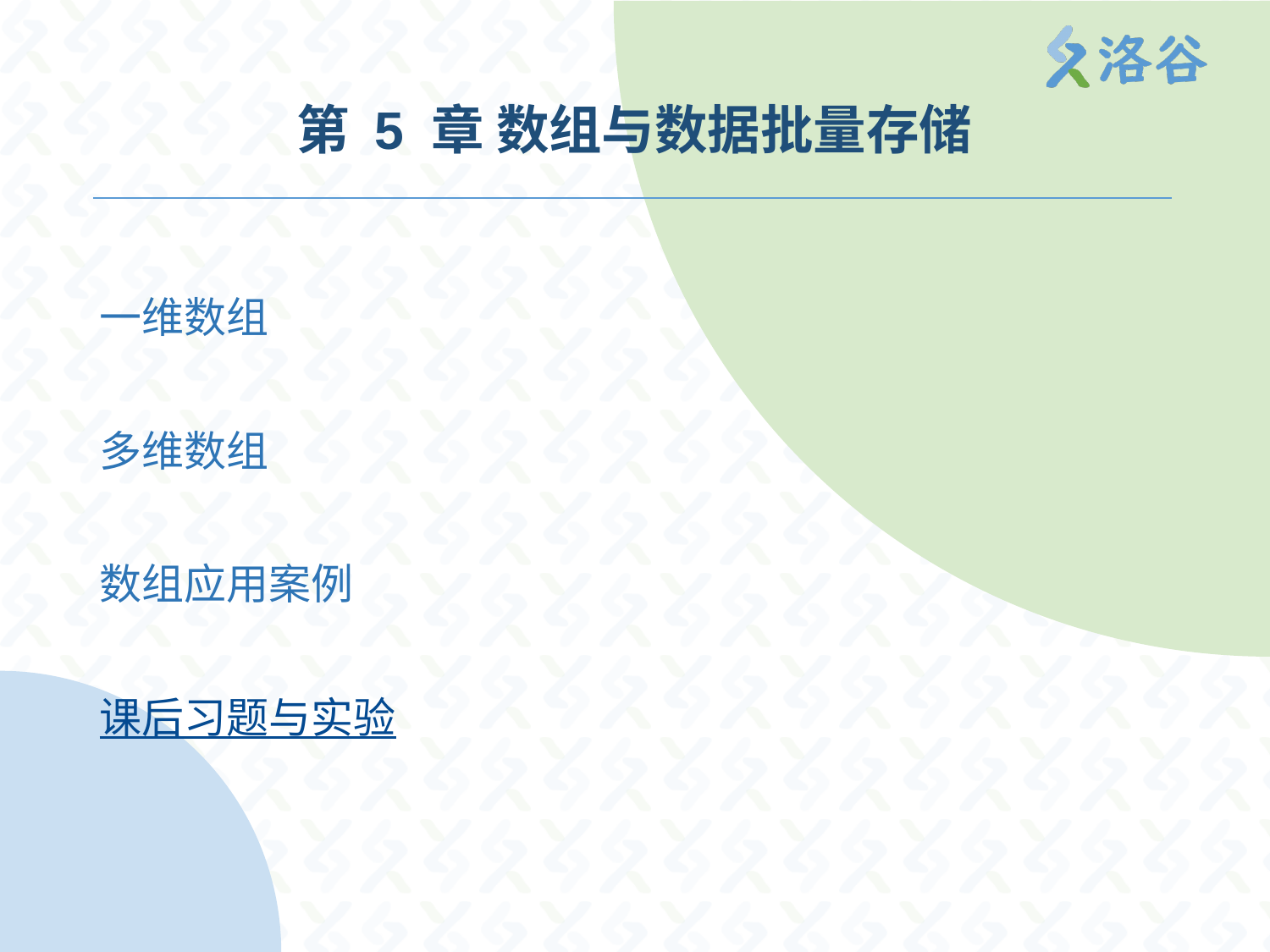

# 第 5 章 数组与数据批量存储
一维数组
多维数组
数组应用案例
课后习题与实验